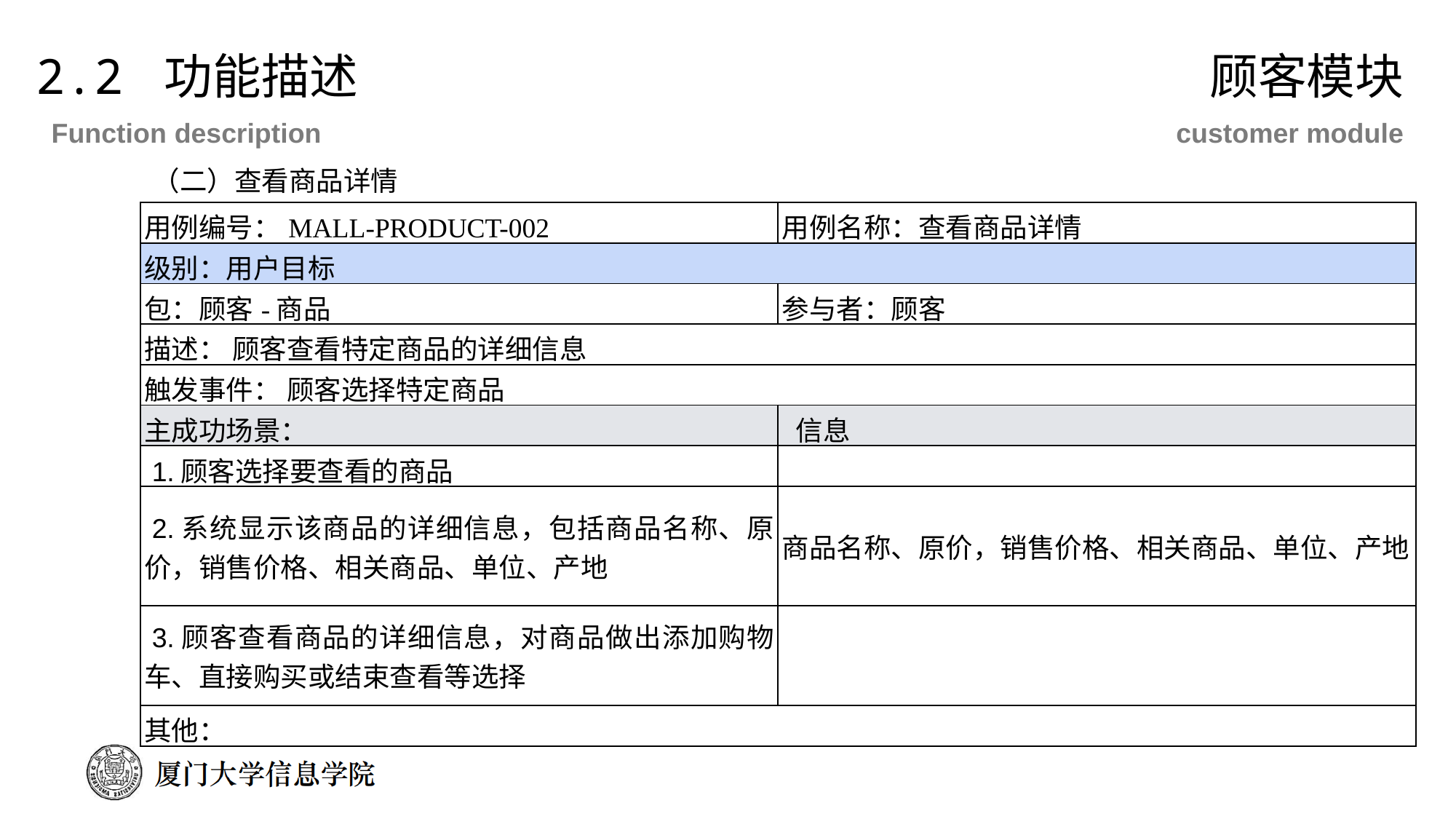

2.2 功能描述
顾客模块
Function description
customer module
（二）查看商品详情
| 用例编号：MALL-PRODUCT-002 | 用例名称：查看商品详情 |
| --- | --- |
| 级别：用户目标 |  |
| 包：顾客-商品 | 参与者：顾客 |
| 描述： 顾客查看特定商品的详细信息 |  |
| 触发事件： 顾客选择特定商品 |  |
| 主成功场景： | 信息 |
| 1.顾客选择要查看的商品 |  |
| 2.系统显示该商品的详细信息，包括商品名称、原价，销售价格、相关商品、单位、产地 | 商品名称、原价，销售价格、相关商品、单位、产地 |
| 3.顾客查看商品的详细信息，对商品做出添加购物车、直接购买或结束查看等选择 |  |
| 其他： |  |